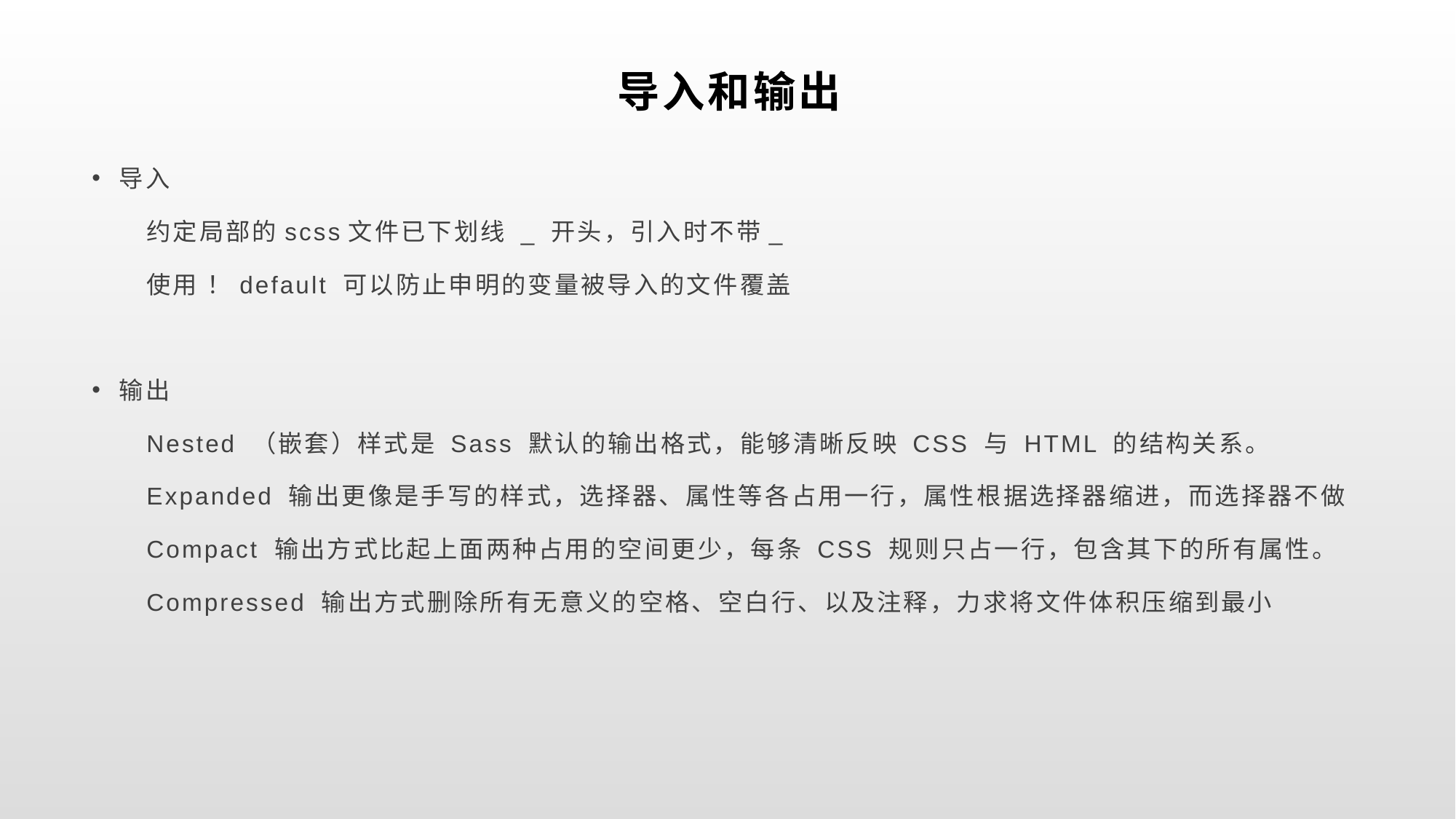

# 导入和输出
导入
约定局部的scss文件已下划线 _ 开头，引入时不带_
使用 ！default 可以防止申明的变量被导入的文件覆盖

输出
Nested （嵌套）样式是 Sass 默认的输出格式，能够清晰反映 CSS 与 HTML 的结构关系。
Expanded 输出更像是手写的样式，选择器、属性等各占用一行，属性根据选择器缩进，而选择器不做
Compact 输出方式比起上面两种占用的空间更少，每条 CSS 规则只占一行，包含其下的所有属性。
Compressed 输出方式删除所有无意义的空格、空白行、以及注释，力求将文件体积压缩到最小